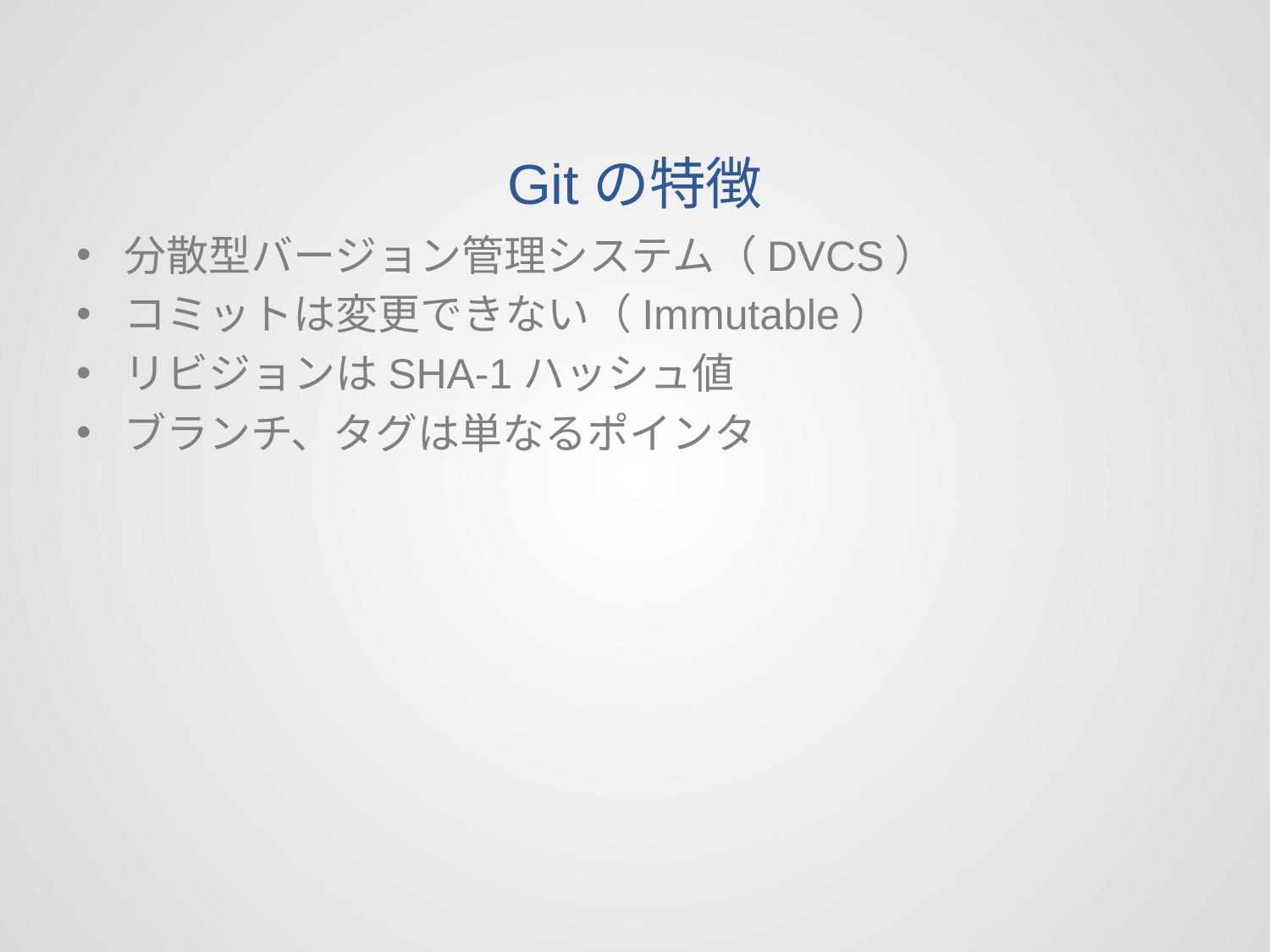

# Gitの特徴
分散型バージョン管理システム（DVCS）
コミットは変更できない（Immutable）
リビジョンはSHA-1ハッシュ値
ブランチ、タグは単なるポインタ